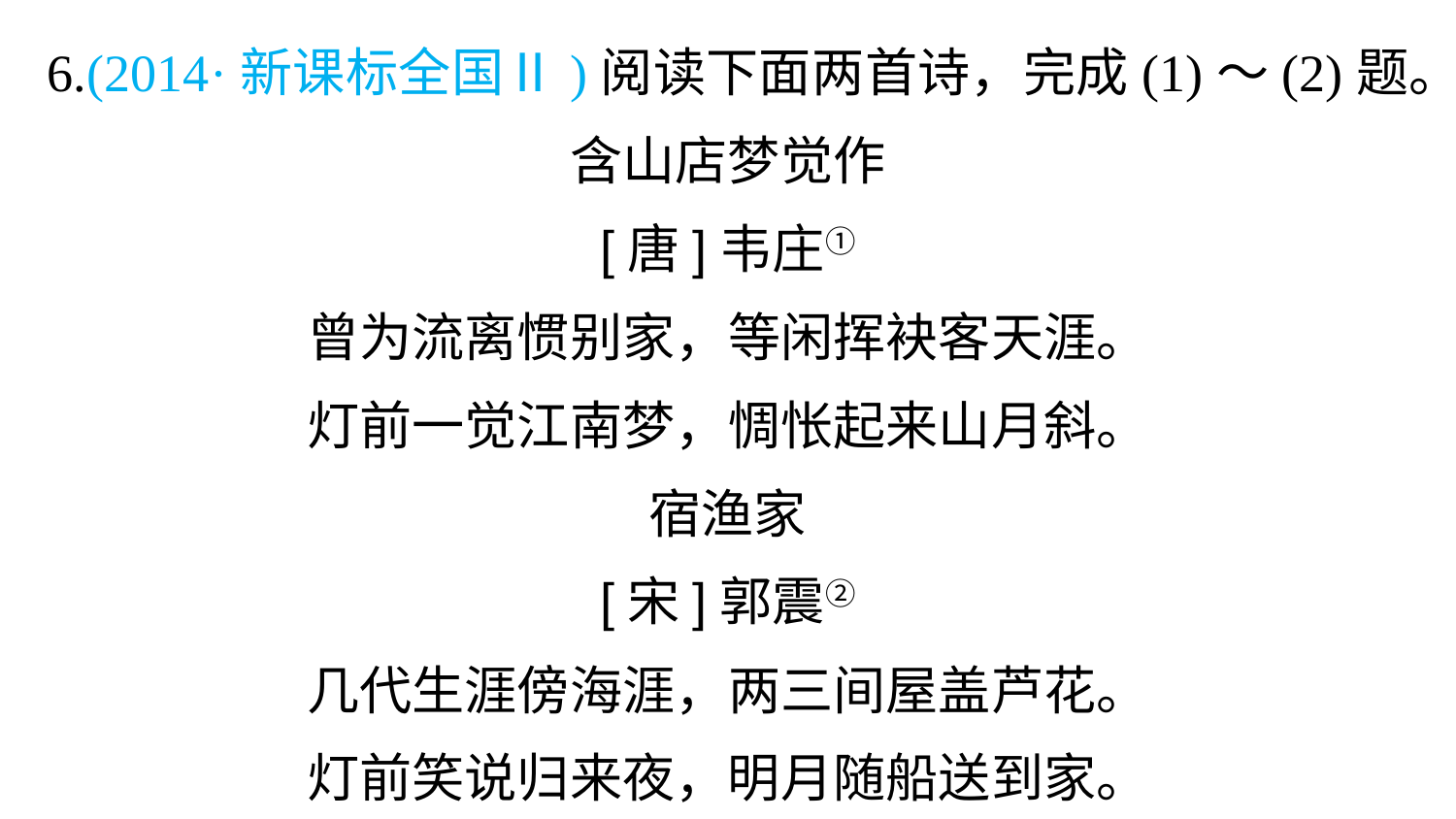

6.(2014·新课标全国Ⅱ)阅读下面两首诗，完成(1)～(2)题。
含山店梦觉作
[唐]韦庄①
曾为流离惯别家，等闲挥袂客天涯。
灯前一觉江南梦，惆怅起来山月斜。
宿渔家
[宋]郭震②
几代生涯傍海涯，两三间屋盖芦花。
灯前笑说归来夜，明月随船送到家。